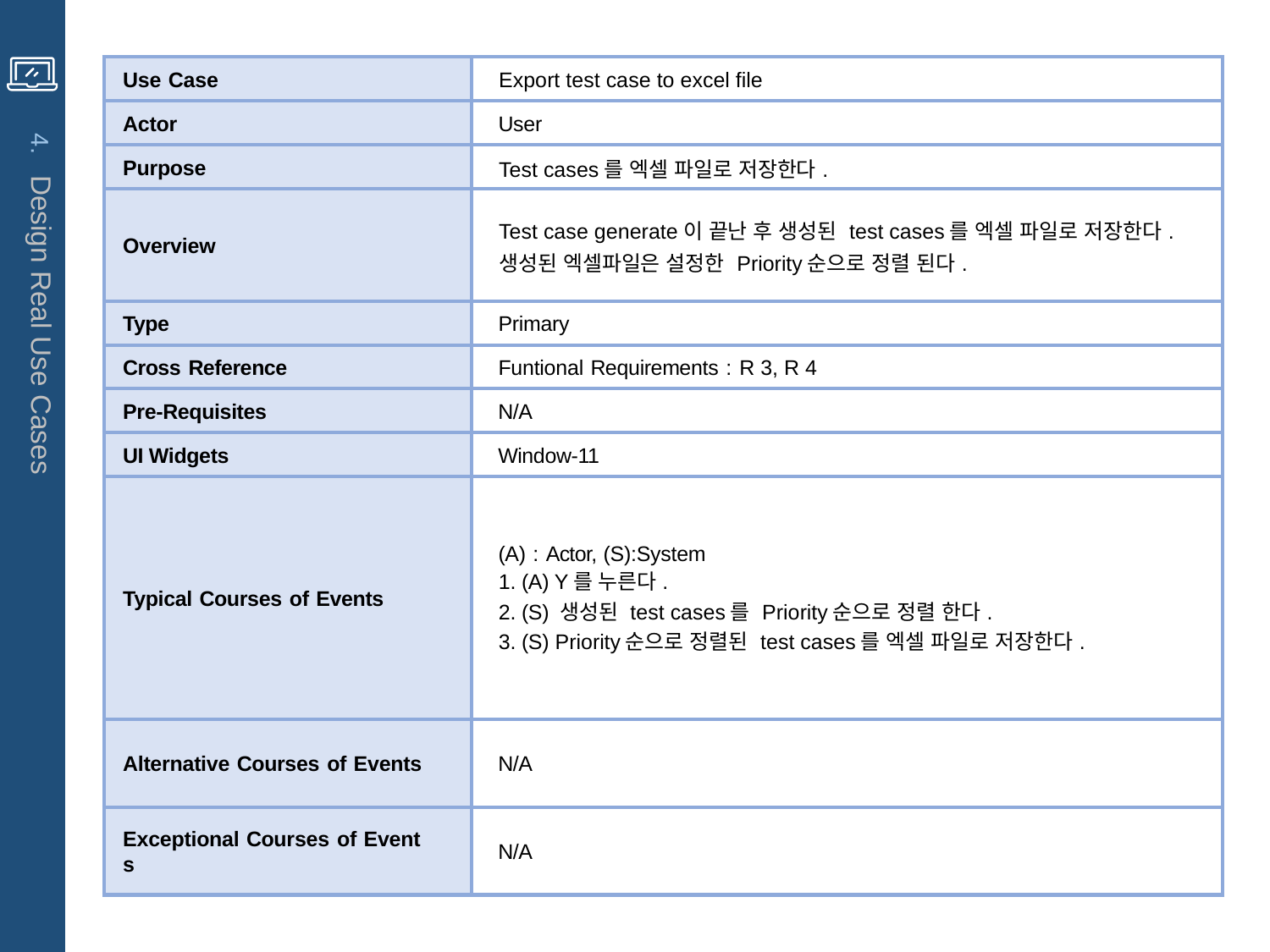

| Use Case | Export test case to excel file |
| --- | --- |
| Actor | User |
| Purpose | Test cases를 엑셀 파일로 저장한다. |
| Overview | Test case generate이 끝난 후 생성된 test cases를 엑셀 파일로 저장한다. 생성된 엑셀파일은 설정한 Priority순으로 정렬 된다. |
| Type | Primary |
| Cross Reference | Funtional Requirements : R 3, R 4 |
| Pre-Requisites | N/A |
| UI Widgets | Window-11 |
| Typical Courses of Events | (A) : Actor, (S):System 1. (A) Y를 누른다. 2. (S) 생성된 test cases를 Priority순으로 정렬 한다. 3. (S) Priority순으로 정렬된 test cases를 엑셀 파일로 저장한다. |
| Alternative Courses of Events | N/A |
| Exceptional Courses of Events | N/A |
4.   Design Real Use Cases